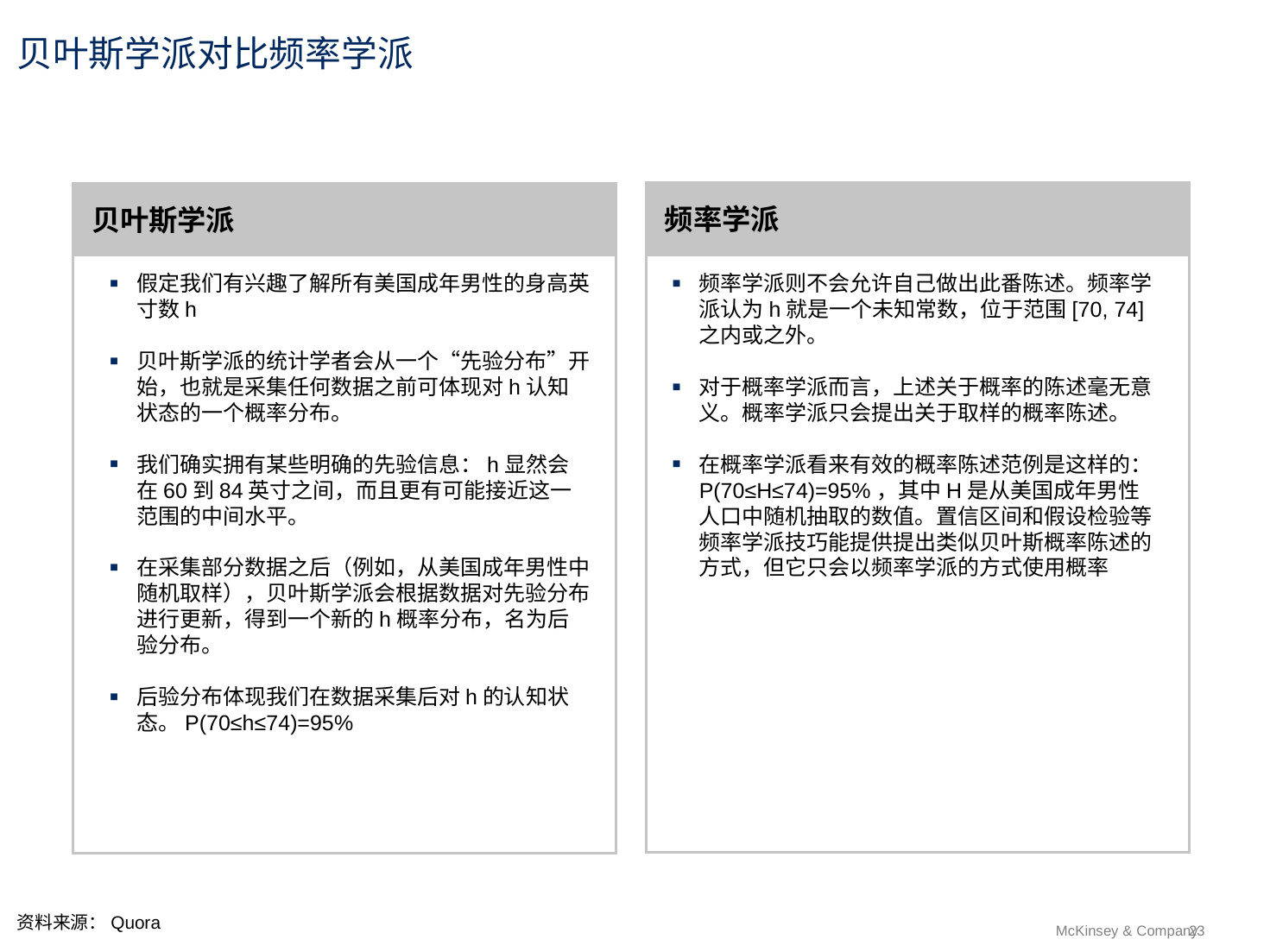

# 贝叶斯学派对比频率学派

频率学派
贝叶斯学派
假定我们有兴趣了解所有美国成年男性的身高英寸数h

贝叶斯学派的统计学者会从一个“先验分布”开始，也就是采集任何数据之前可体现对h认知状态的一个概率分布。

我们确实拥有某些明确的先验信息：h显然会在60到84英寸之间，而且更有可能接近这一范围的中间水平。

在采集部分数据之后（例如，从美国成年男性中随机取样），贝叶斯学派会根据数据对先验分布进行更新，得到一个新的h概率分布，名为后验分布。

后验分布体现我们在数据采集后对h的认知状态。P(70≤h≤74)=95%
频率学派则不会允许自己做出此番陈述。频率学派认为h就是一个未知常数，位于范围[70, 74]之内或之外。

对于概率学派而言，上述关于概率的陈述毫无意义。概率学派只会提出关于取样的概率陈述。

在概率学派看来有效的概率陈述范例是这样的：P(70≤H≤74)=95%，其中H是从美国成年男性人口中随机抽取的数值。置信区间和假设检验等频率学派技巧能提供提出类似贝叶斯概率陈述的方式，但它只会以频率学派的方式使用概率
资料来源：Quora